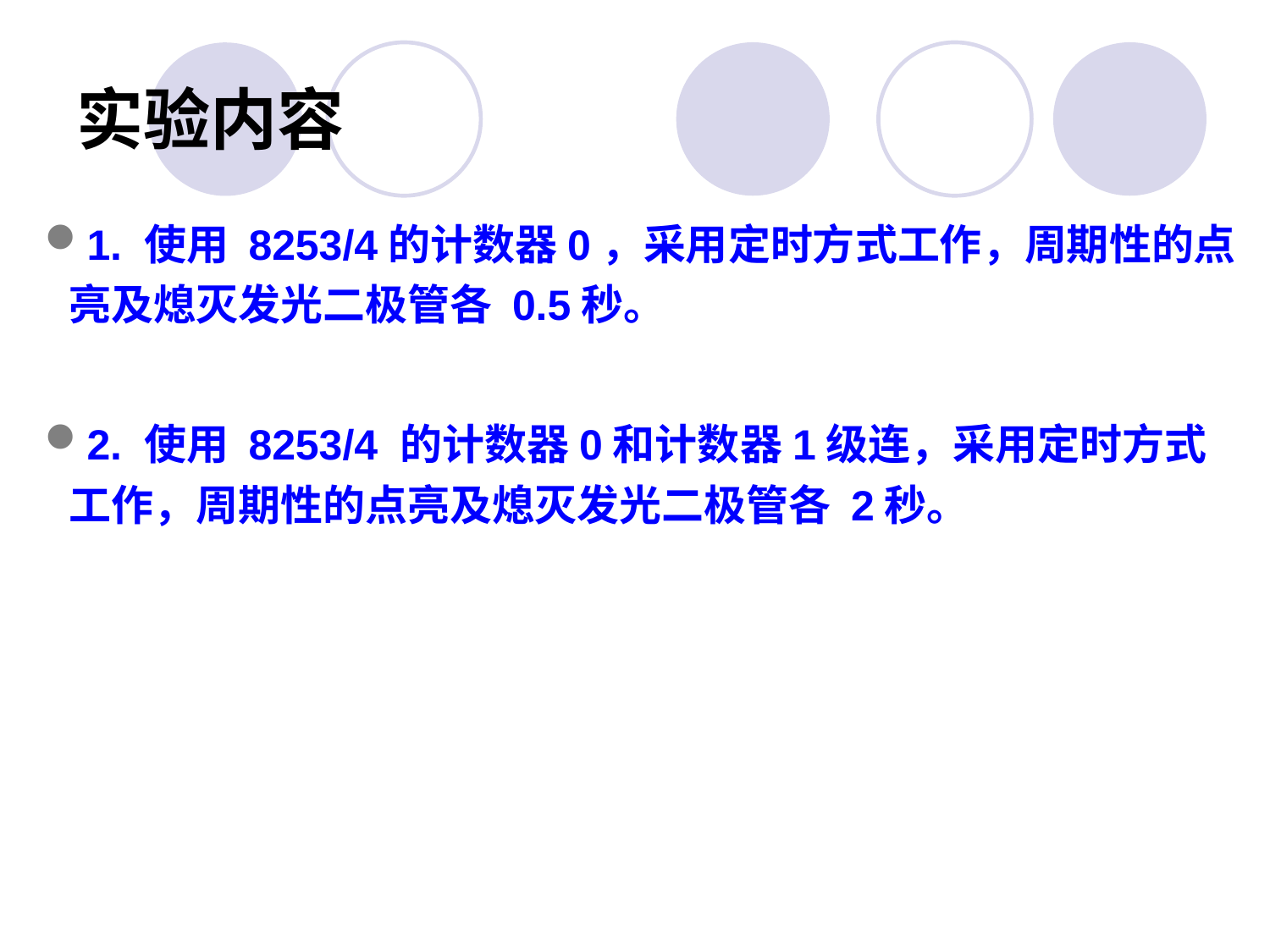

# 实验内容
1. 使用 8253/4的计数器0，采用定时方式工作，周期性的点亮及熄灭发光二极管各 0.5秒。

2. 使用 8253/4 的计数器0和计数器1级连，采用定时方式工作，周期性的点亮及熄灭发光二极管各 2秒。